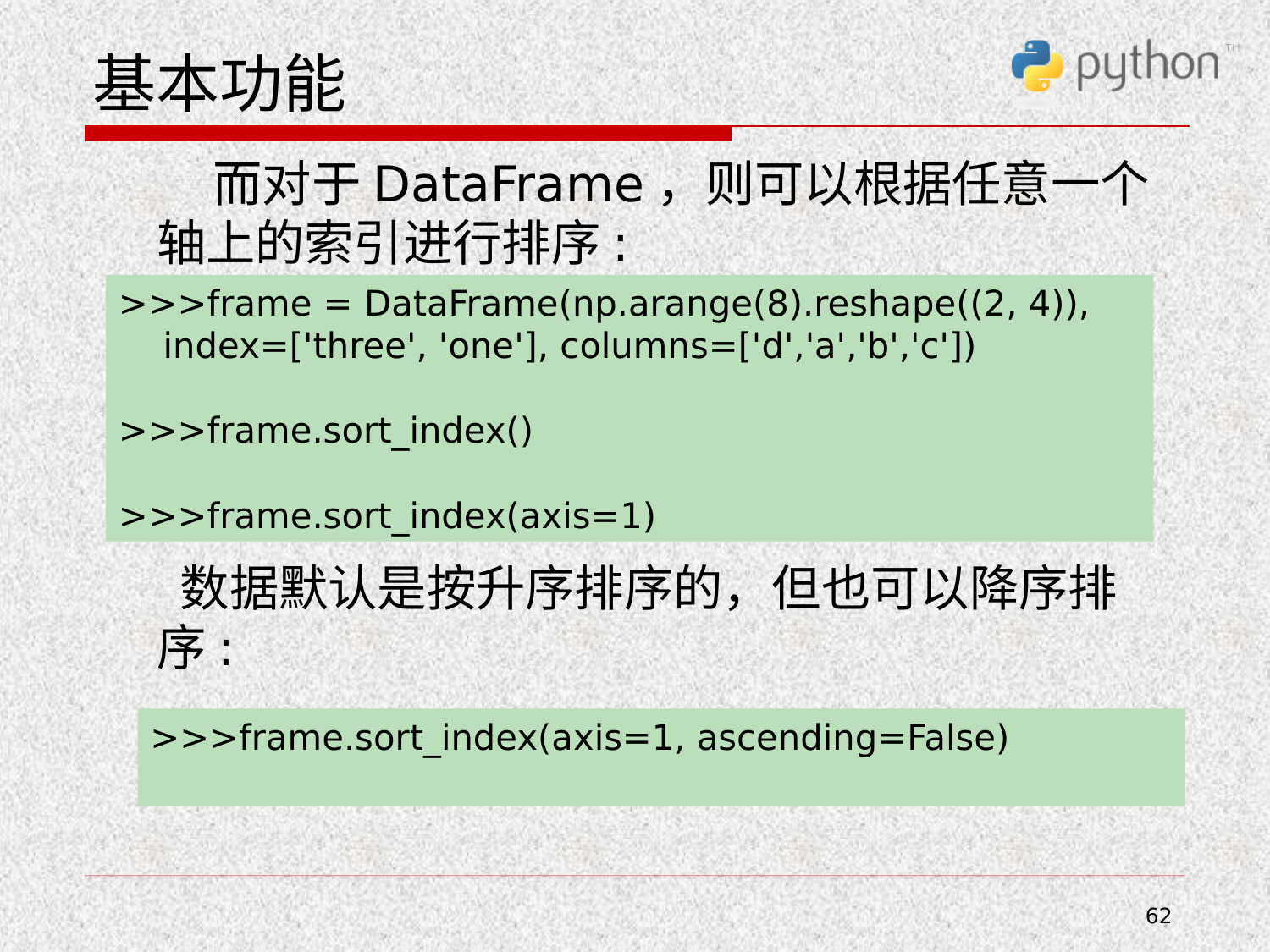

# 基本功能
          而对于DataFrame，则可以根据任意一个轴上的索引进行排序:

       数据默认是按升序排序的，但也可以降序排序:

>>>frame = DataFrame(np.arange(8).reshape((2, 4)),
    index=['three', 'one'], columns=['d','a','b','c'])

>>>frame.sort_index()

>>>frame.sort_index(axis=1)
>>>frame.sort_index(axis=1, ascending=False)

62